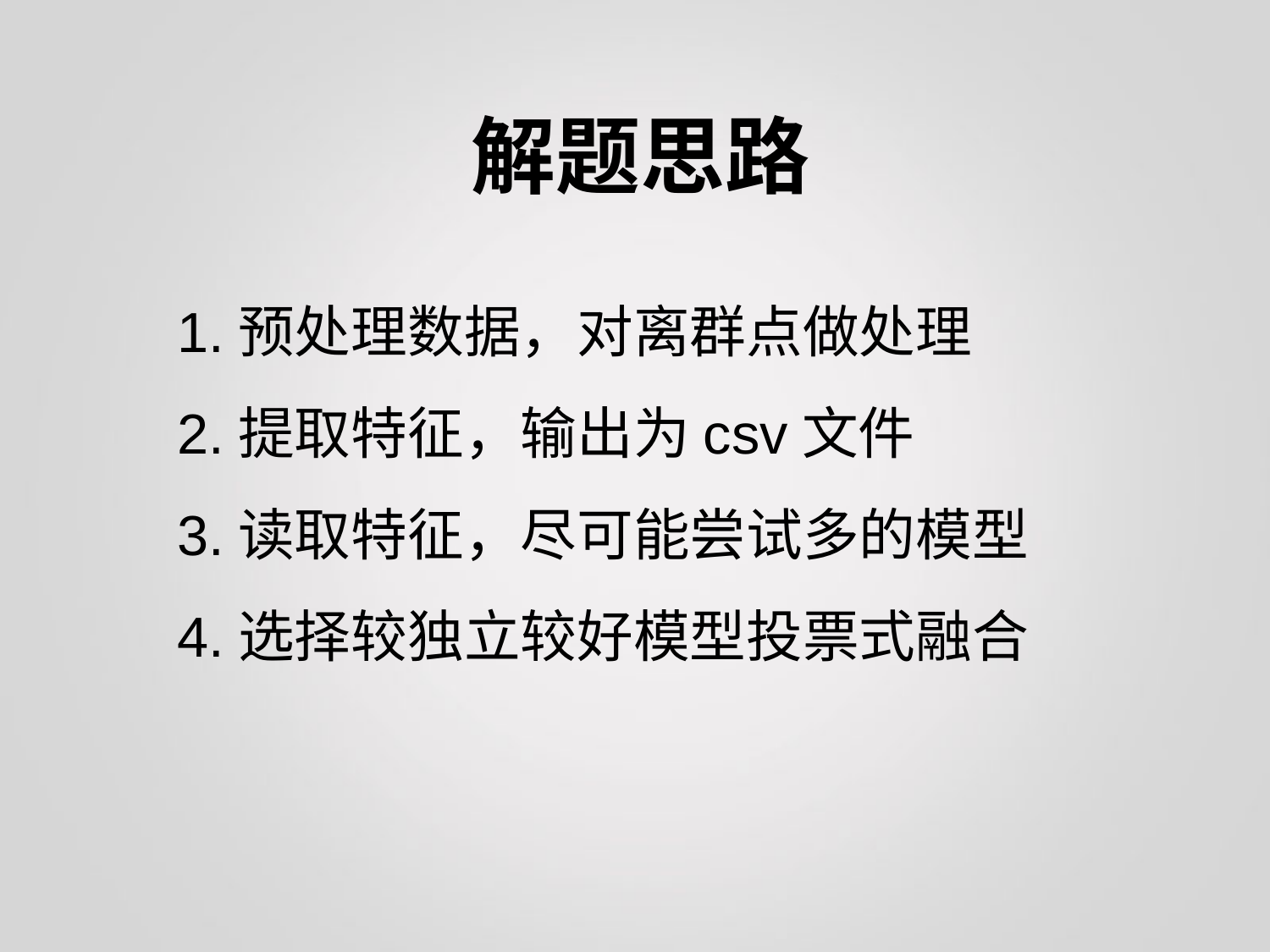

解题思路
1.预处理数据，对离群点做处理
2.提取特征，输出为csv文件
3.读取特征，尽可能尝试多的模型
4.选择较独立较好模型投票式融合